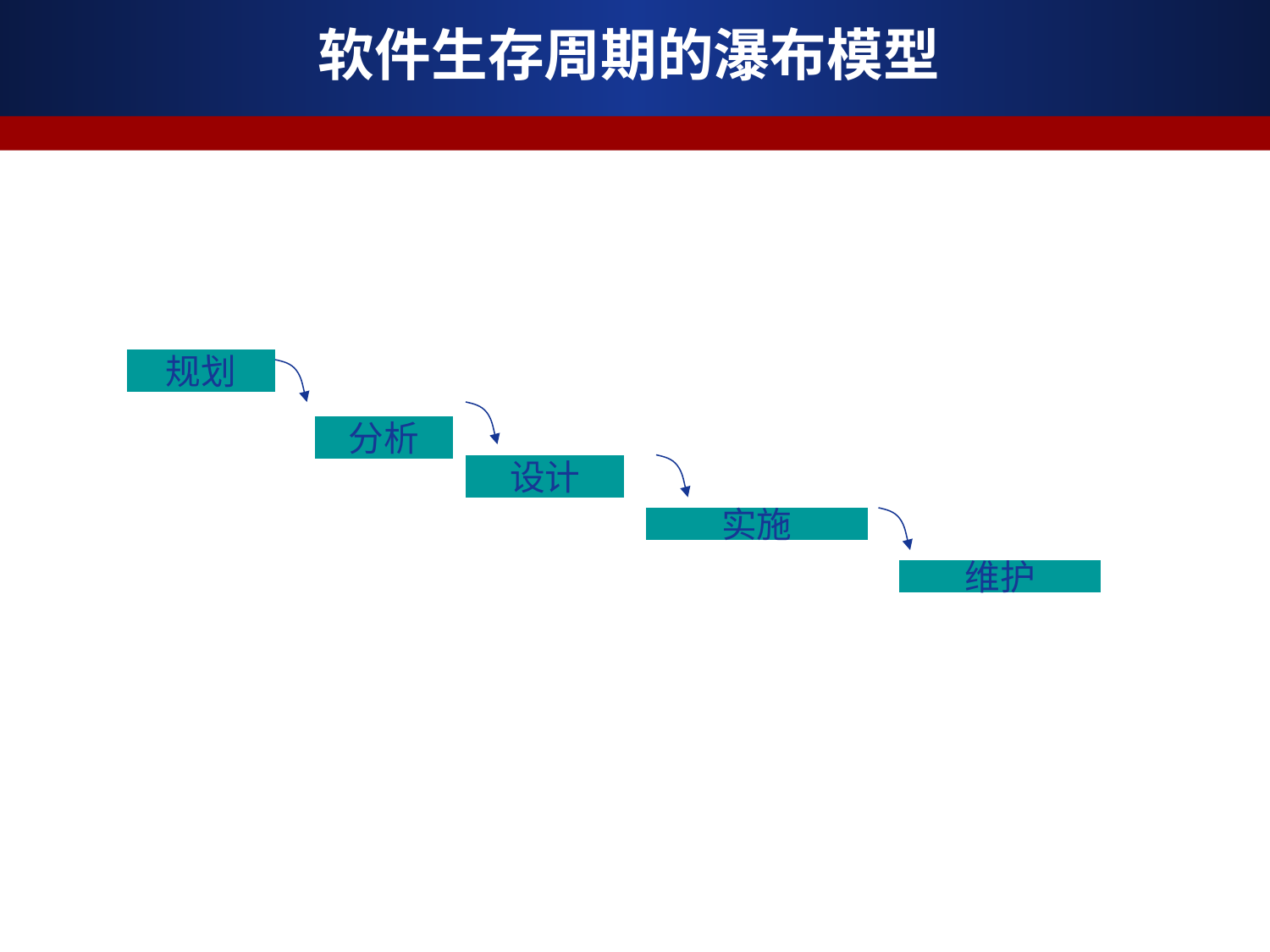

# 软件生存周期的瀑布模型
规划

分析
设计

实施

维护